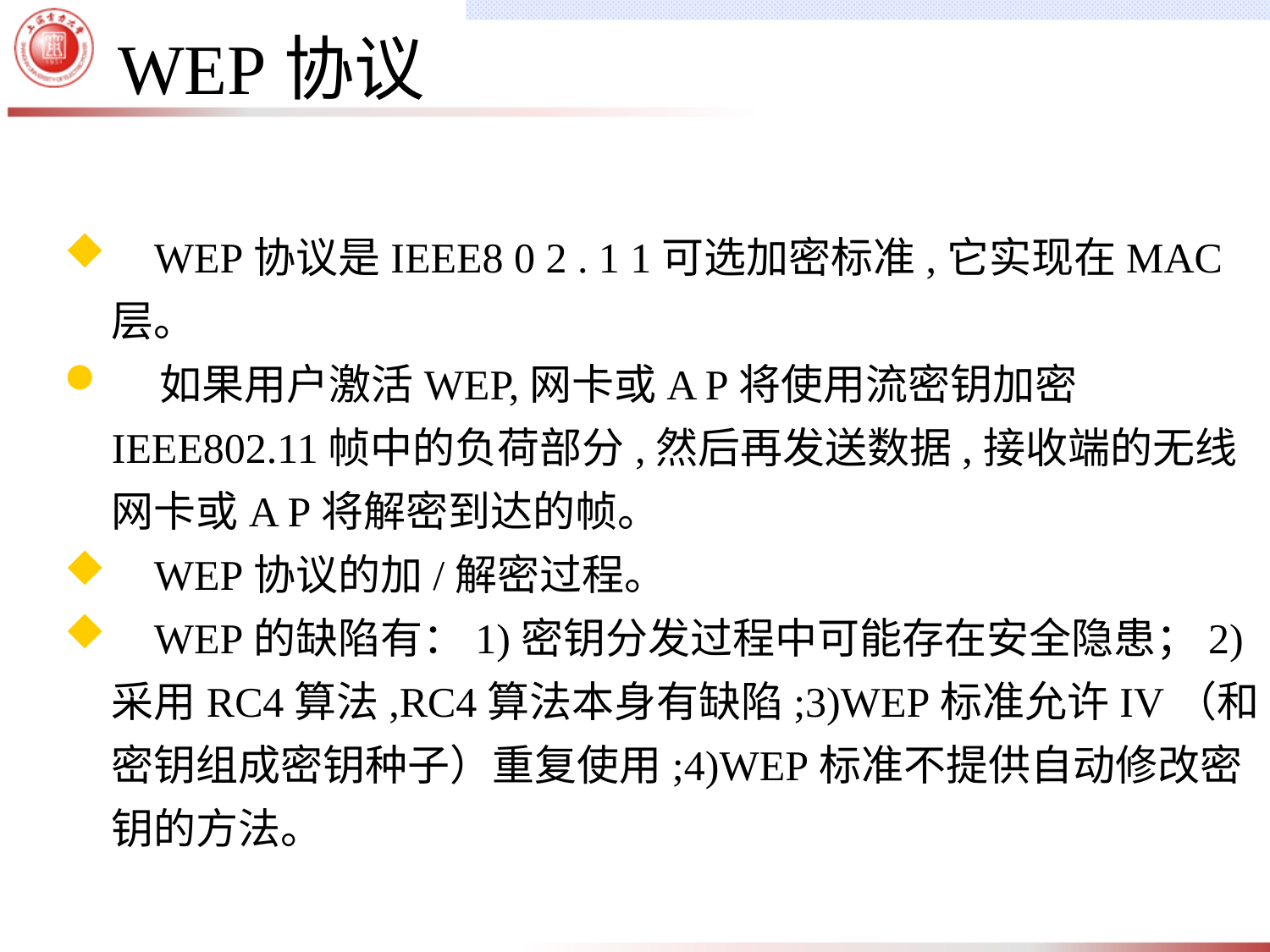

WEP协议
    WEP协议是IEEE8 0 2 . 1 1可选加密标准,它实现在MAC层。
    如果用户激活WEP,网卡或A P将使用流密钥加密IEEE802.11帧中的负荷部分,然后再发送数据,接收端的无线网卡或A P将解密到达的帧。
    WEP协议的加/解密过程。
    WEP的缺陷有：1)密钥分发过程中可能存在安全隐患；2)采用RC4算法,RC4算法本身有缺陷;3)WEP标准允许IV（和密钥组成密钥种子）重复使用;4)WEP标准不提供自动修改密钥的方法。